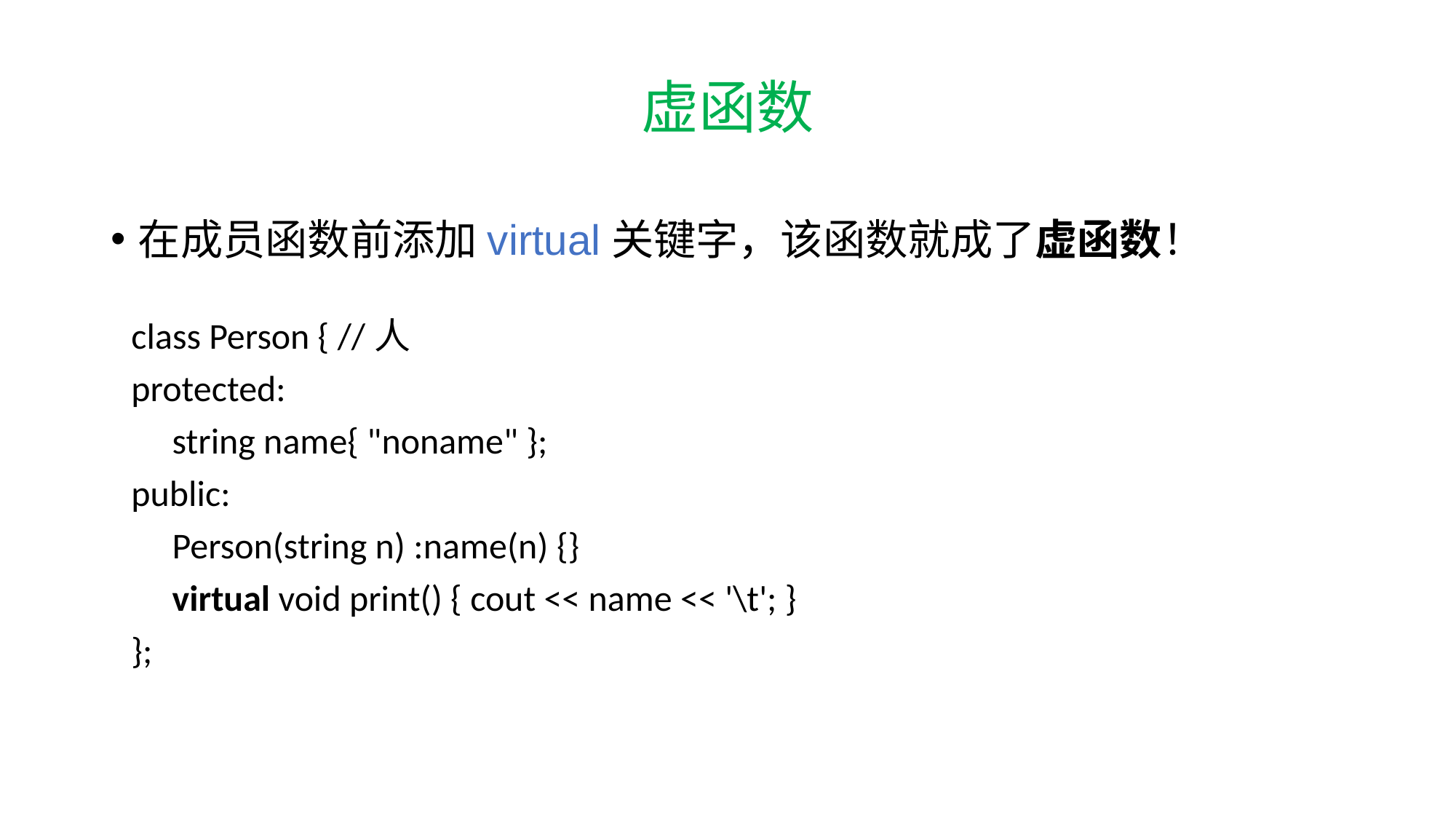

# 虚函数
在成员函数前添加virtual关键字，该函数就成了虚函数！
class Person { //人
protected:
     string name{ "noname" };
public:
     Person(string n) :name(n) {}
     virtual void print() { cout << name << '\t'; }
};